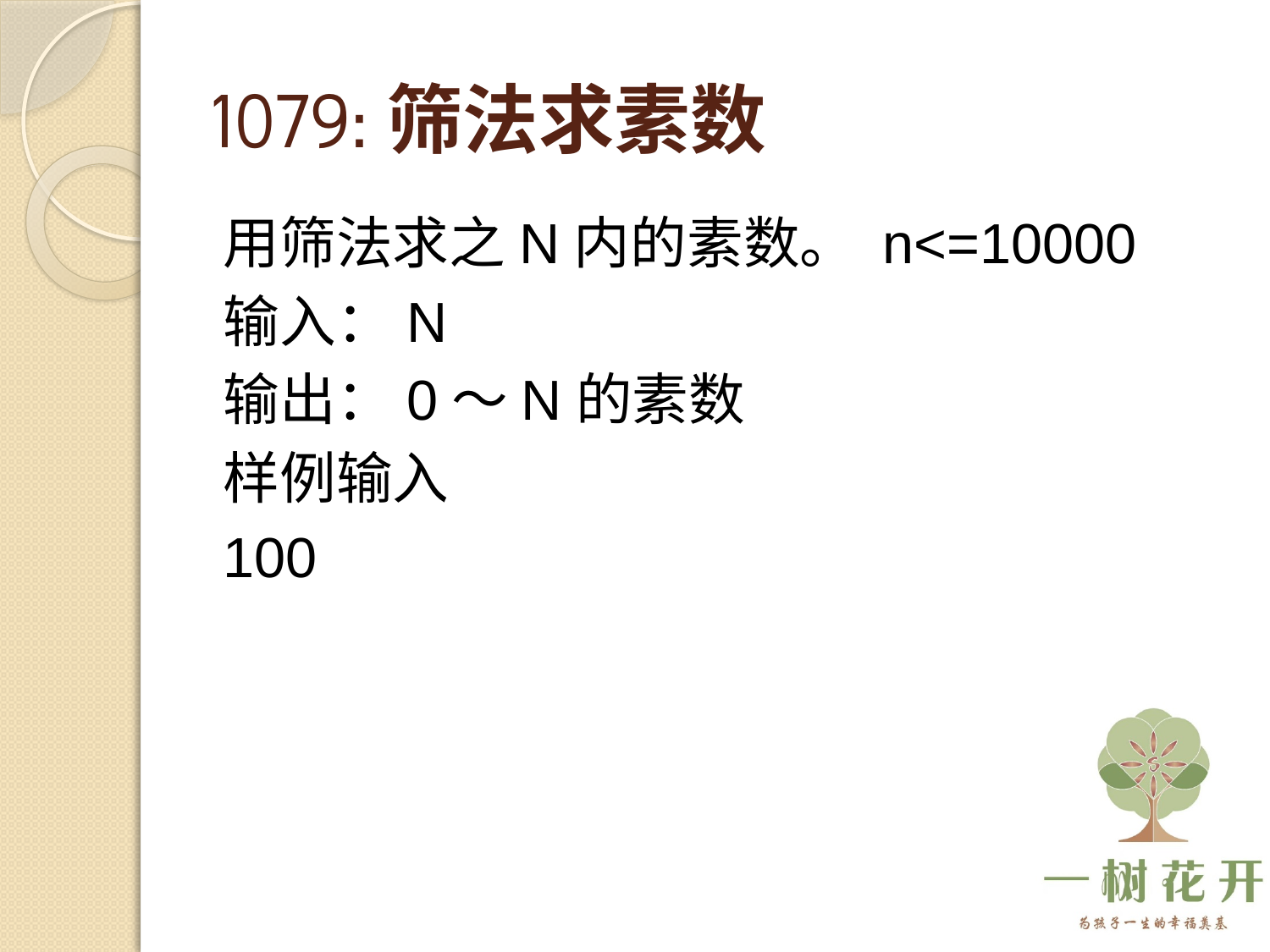

# 1079:筛法求素数
用筛法求之N内的素数。 n<=10000
输入：N
输出：0～N的素数
样例输入
100